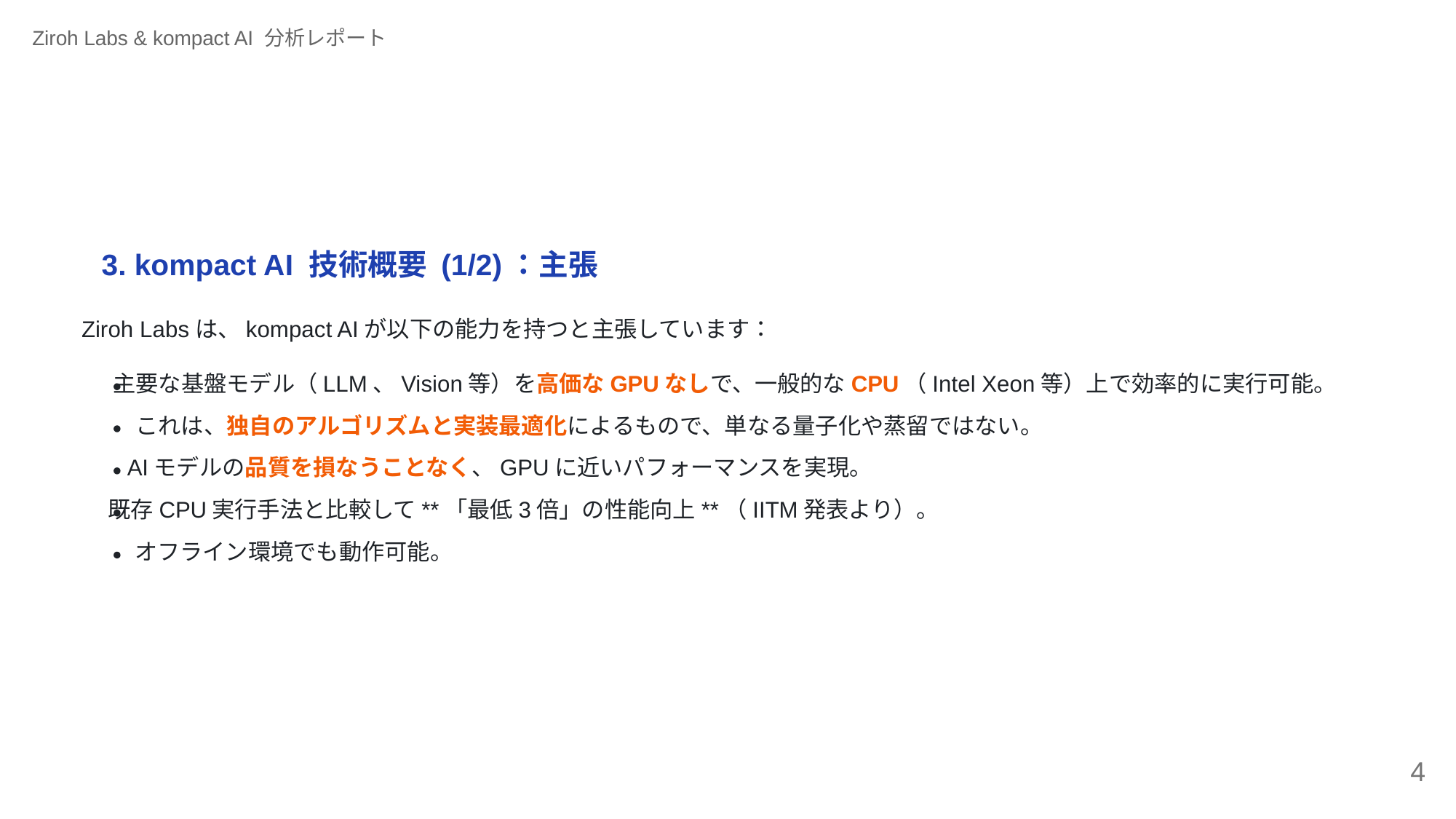

Ziroh Labs & kompact AI 分析レポート
3. kompact AI 技術概要 (1/2)：主張
Ziroh Labsは、kompact AIが以下の能⼒を持つと主張しています：
主要な基盤モデル（LLM、Vision等）を⾼価なGPUなしで、⼀般的なCPU（Intel Xeon等）上で効率的に実⾏可能。

これは、独⾃のアルゴリズムと実装最適化によるもので、単なる量⼦化や蒸留ではない。

AIモデルの品質を損なうことなく、GPUに近いパフォーマンスを実現。

既存CPU実⾏⼿法と⽐較して**「最低3倍」の性能向上**（IITM発表より）。

オフライン環境でも動作可能。

4